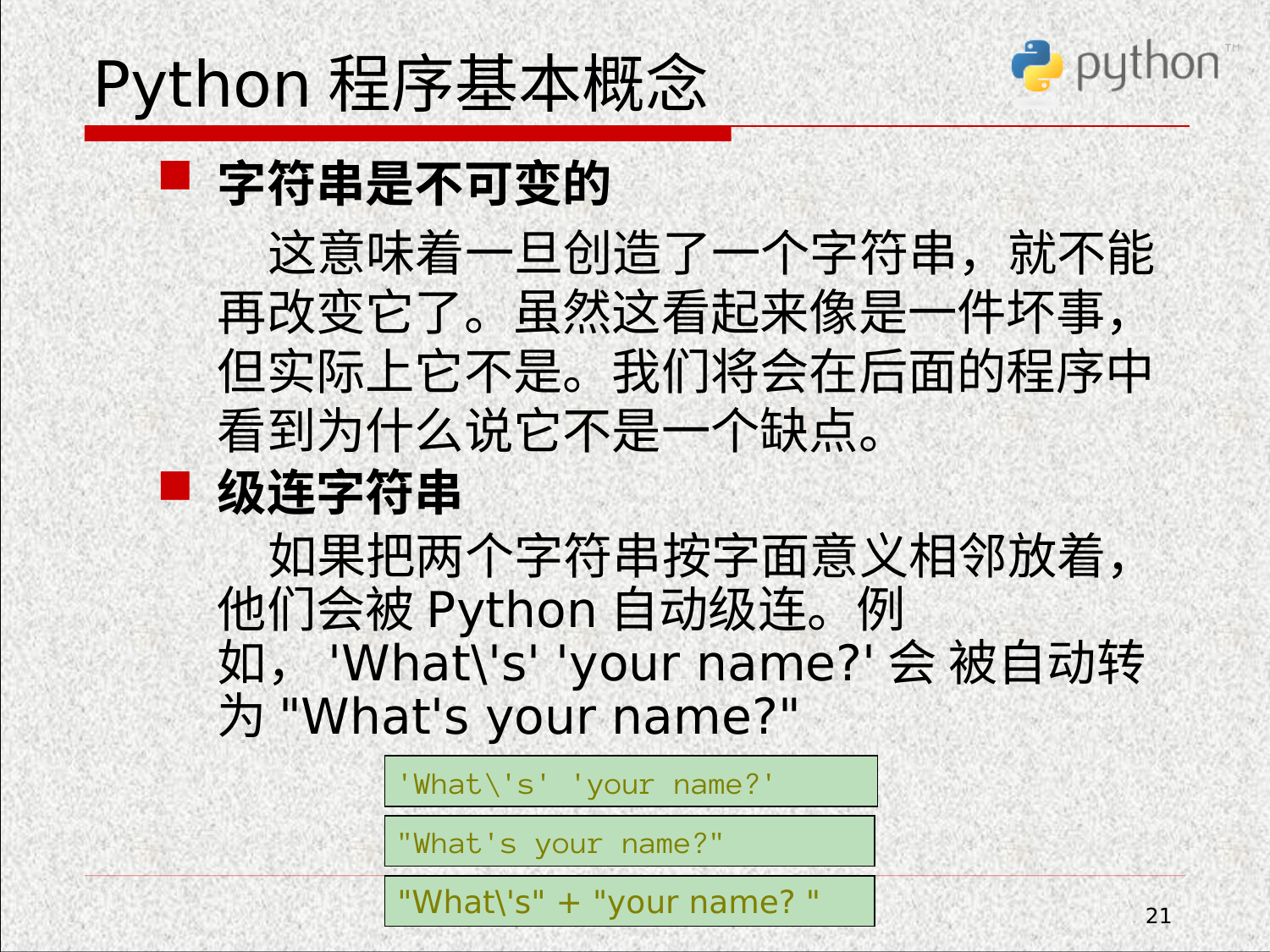

# Python程序基本概念
字符串是不可变的
         这意味着一旦创造了一个字符串，就不能再改变它了。虽然这看起来像是一件坏事，但实际上它不是。我们将会在后面的程序中看到为什么说它不是一个缺点。
级连字符串
         如果把两个字符串按字面意义相邻放着，他们会被Python自动级连。例如，'What\'s' 'your name?'会 被自动转为"What's your name?"
'What\'s' 'your name?'
"What's your name?"
"What\'s" + "your name? "
21